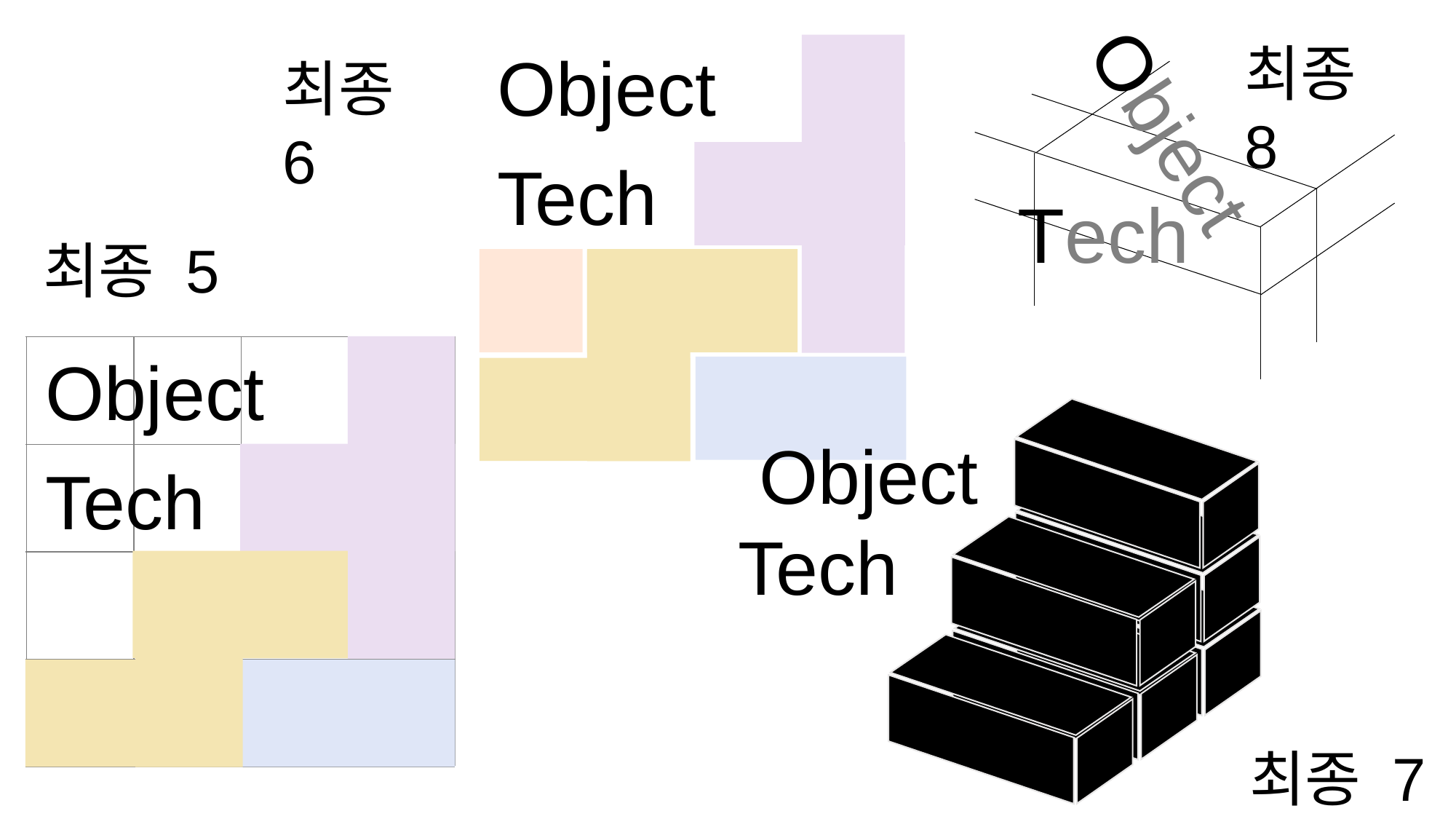

최종 8
Object

Tech

최종 6
Object
Tech
최종 5

Object
Tech

 Object
Tech
최종 7